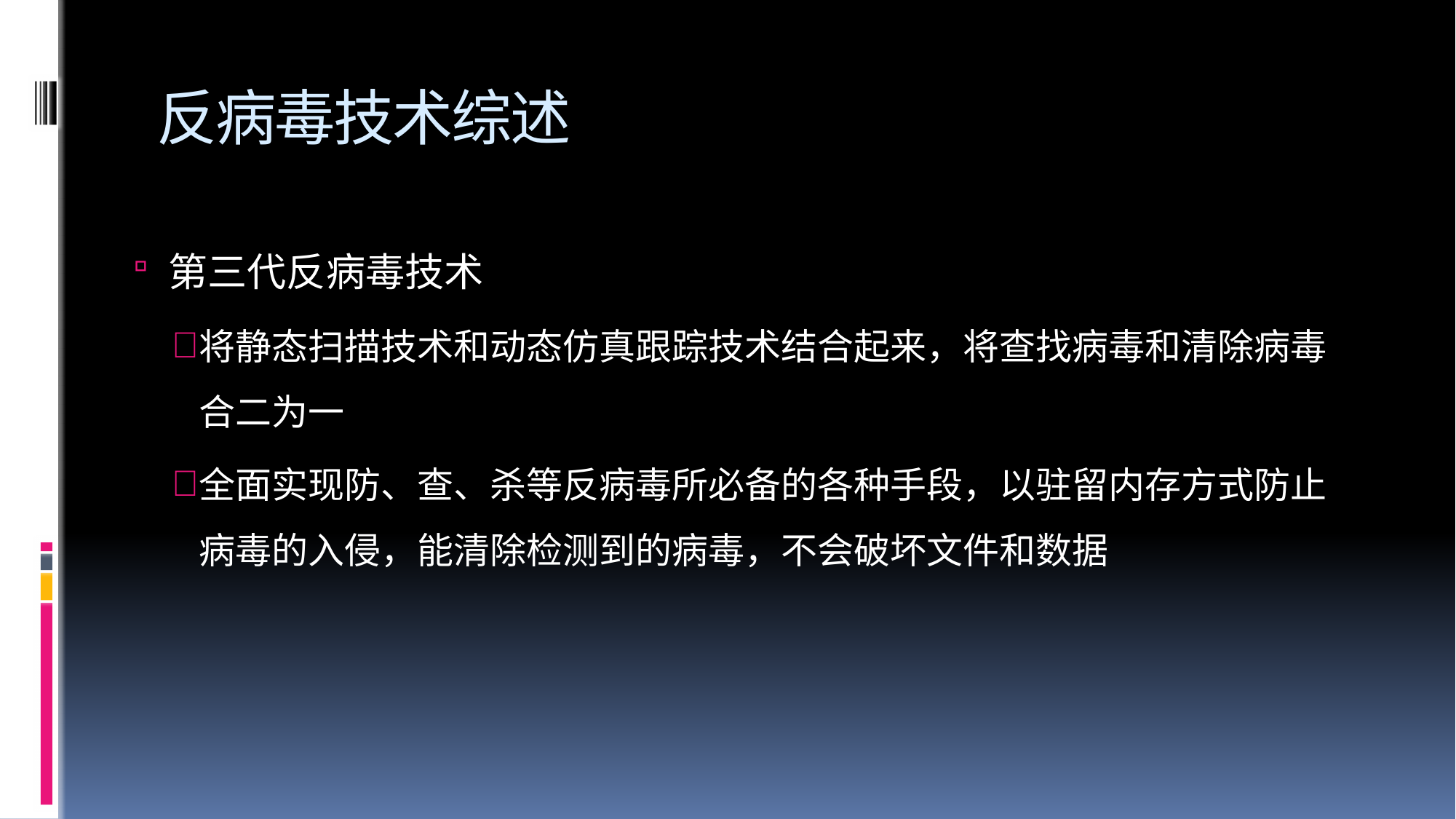

# 反病毒技术综述
第三代反病毒技术
将静态扫描技术和动态仿真跟踪技术结合起来，将查找病毒和清除病毒合二为一
全面实现防、查、杀等反病毒所必备的各种手段，以驻留内存方式防止病毒的入侵，能清除检测到的病毒，不会破坏文件和数据